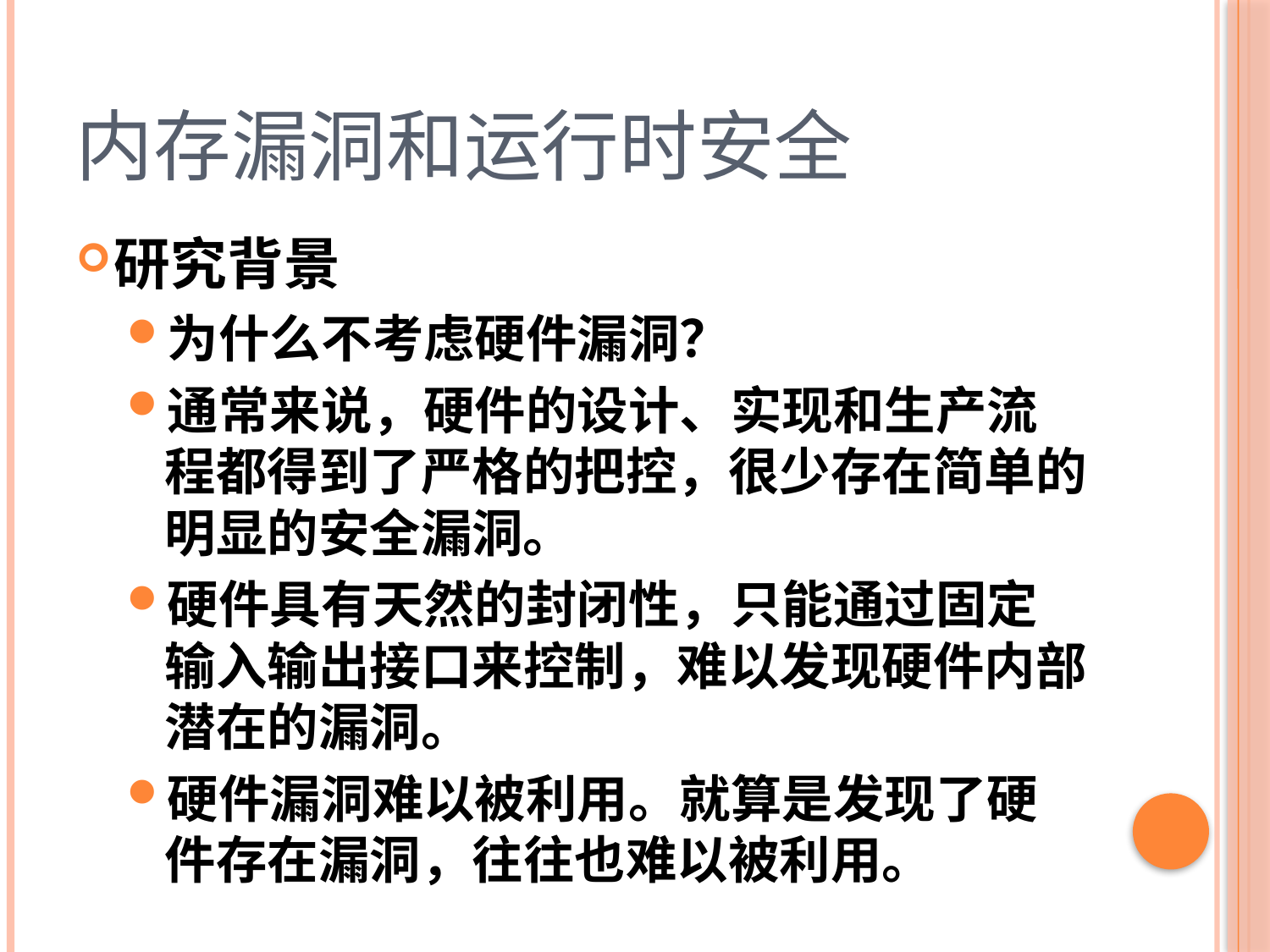

# 内存漏洞和运行时安全
研究背景
为什么不考虑硬件漏洞？
通常来说，硬件的设计、实现和生产流程都得到了严格的把控，很少存在简单的明显的安全漏洞。
硬件具有天然的封闭性，只能通过固定输入输出接口来控制，难以发现硬件内部潜在的漏洞。
硬件漏洞难以被利用。就算是发现了硬件存在漏洞，往往也难以被利用。